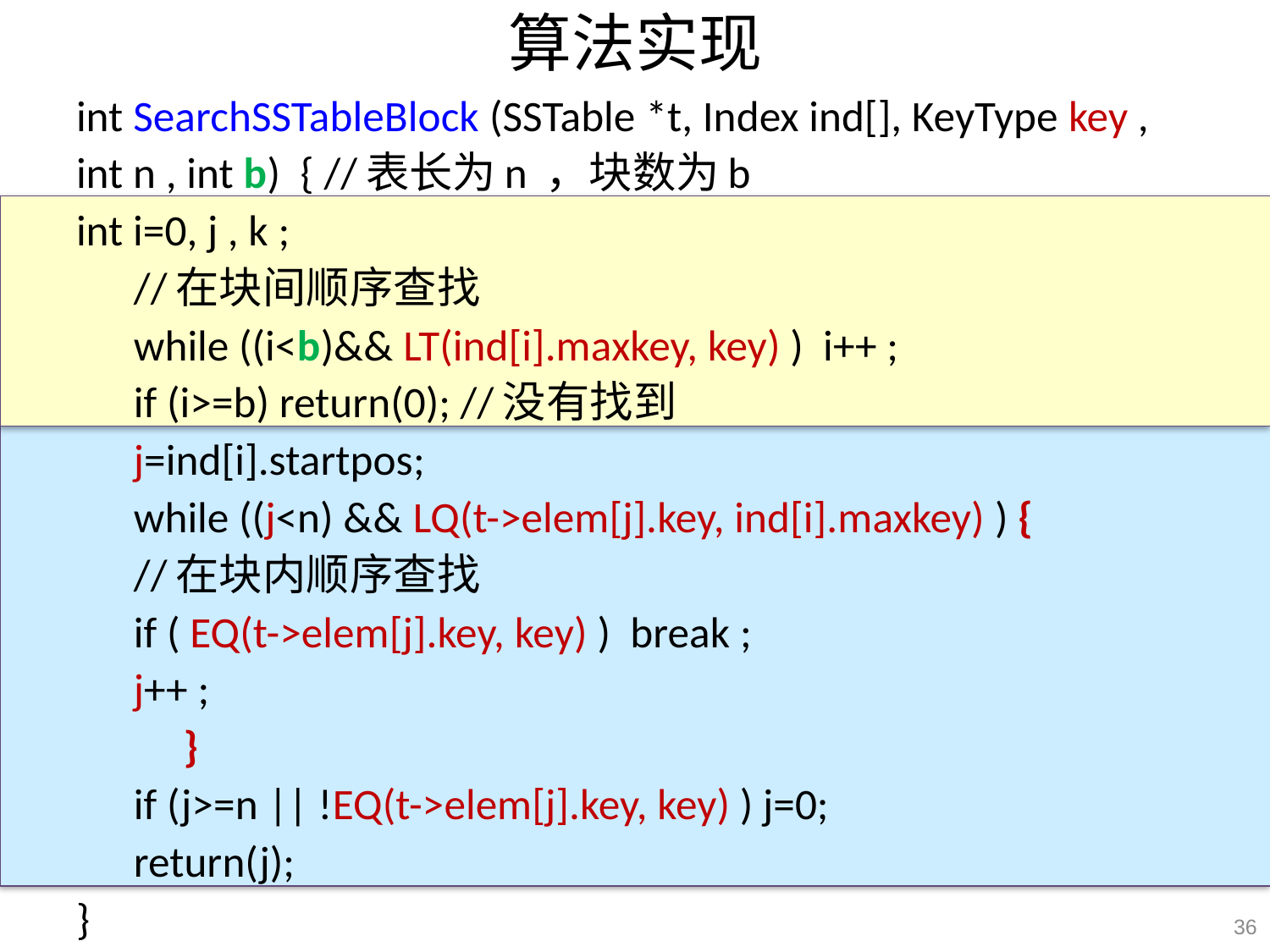

# 算法实现
int SearchSSTableBlock (SSTable *t, Index ind[], KeyType key , int n , int b)  { //表长为n ，块数为b
int i=0, j , k ;
//在块间顺序查找
while ((i<b)&& LT(ind[i].maxkey, key) )  i++ ;
if (i>=b) return(0); //没有找到
j=ind[i].startpos;
while ((j<n) && LQ(t->elem[j].key, ind[i].maxkey) ) {
	//在块内顺序查找
	if ( EQ(t->elem[j].key, key) )  break ;
	j++ ;
     }
if (j>=n || !EQ(t->elem[j].key, key) ) j=0;
return(j);
}

36